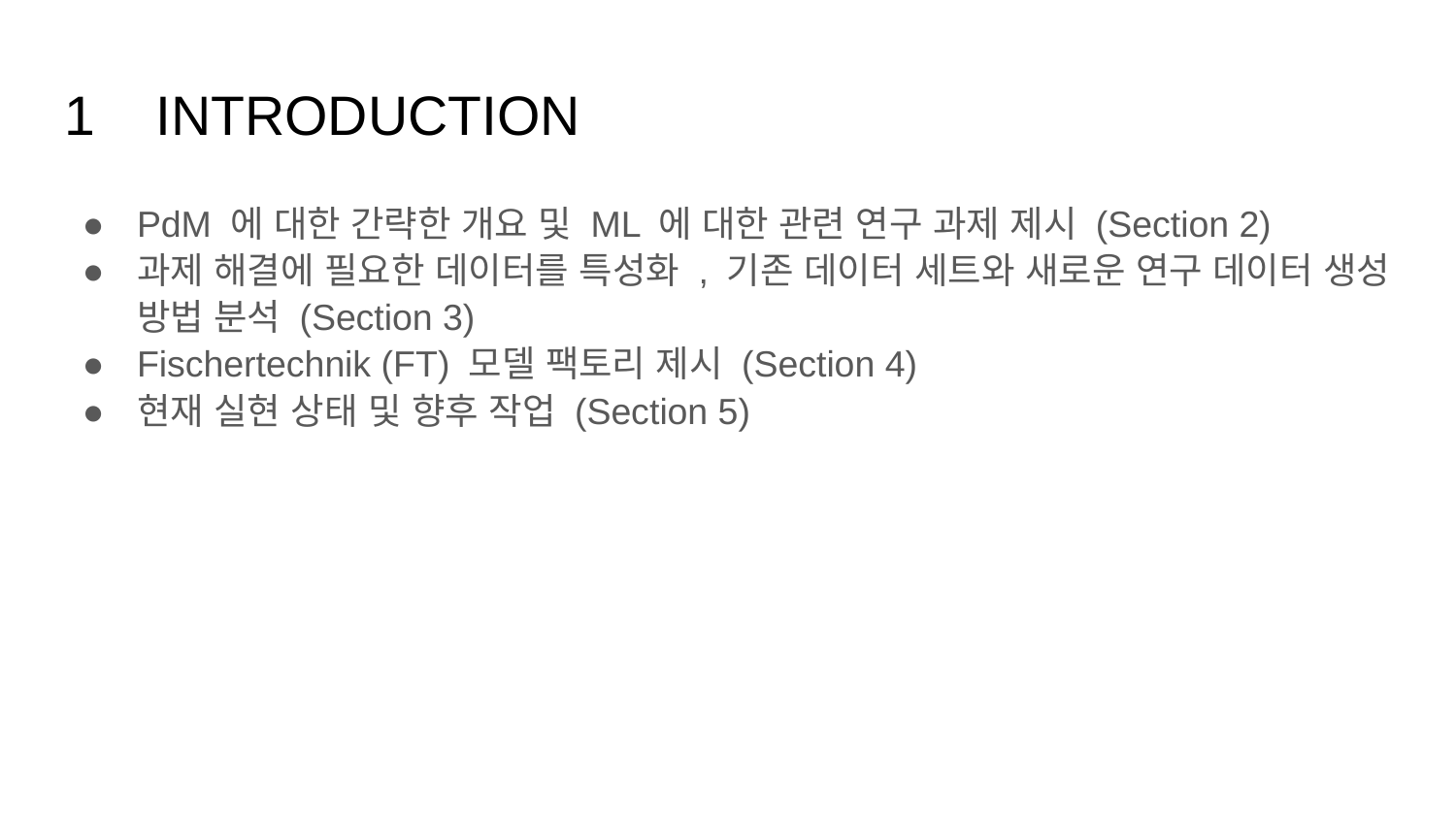

# 1    INTRODUCTION
PdM 에 대한 간략한 개요 및 ML 에 대한 관련 연구 과제 제시 (Section 2)
과제 해결에 필요한 데이터를 특성화 , 기존 데이터 세트와 새로운 연구 데이터 생성 방법 분석 (Section 3)
Fischertechnik (FT) 모델 팩토리 제시 (Section 4)
현재 실현 상태 및 향후 작업 (Section 5)